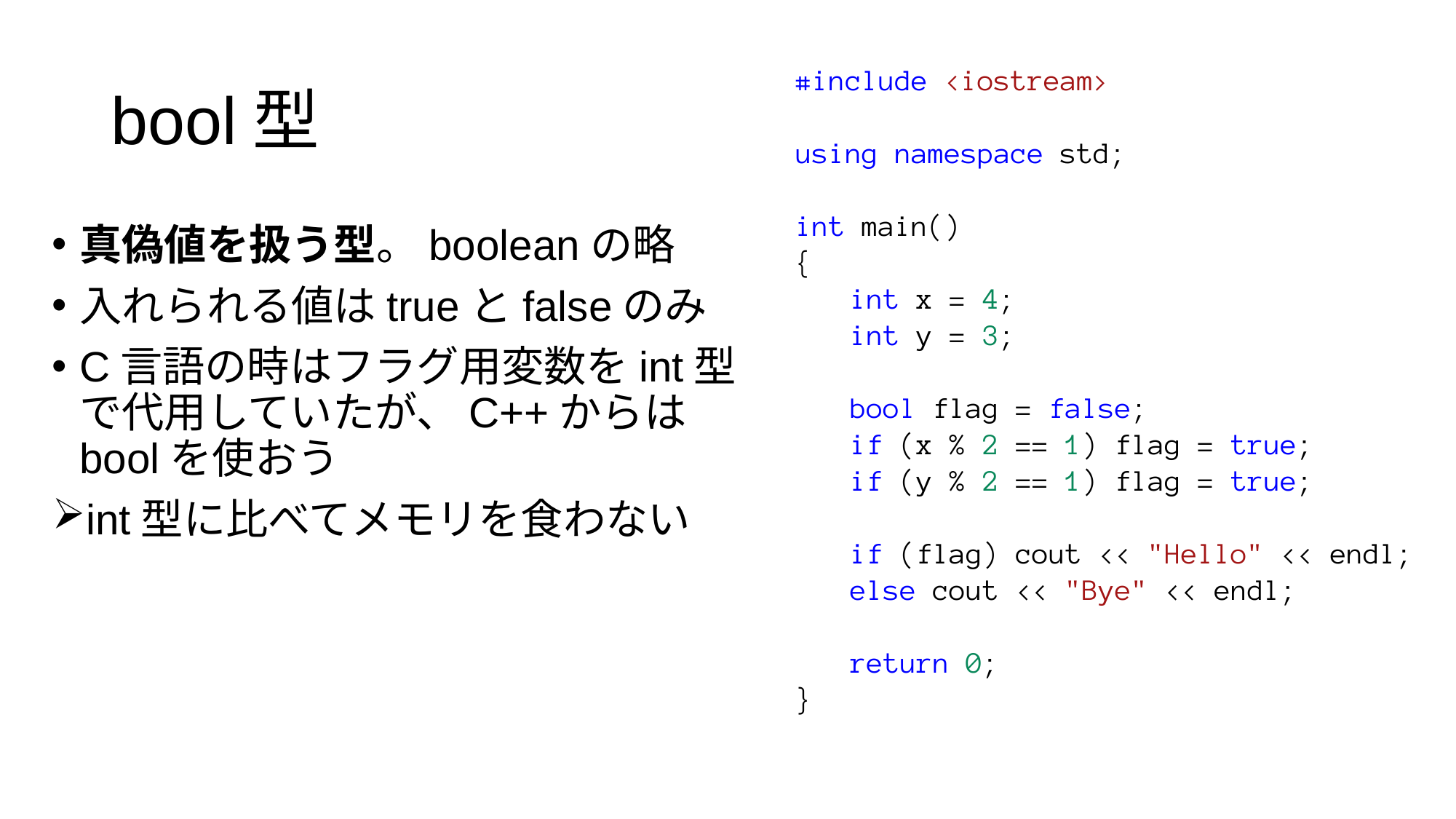

# bool型
#include <iostream>
using namespace std;
int main()
{
int x = 4;
int y = 3;
bool flag = false;
if (x % 2 == 1) flag = true;
if (y % 2 == 1) flag = true;
if (flag) cout << "Hello" << endl;
else cout << "Bye" << endl;
return 0;
}
真偽値を扱う型。booleanの略
入れられる値はtrueとfalseのみ
C言語の時はフラグ用変数をint型で代用していたが、C++からはboolを使おう
int型に比べてメモリを食わない